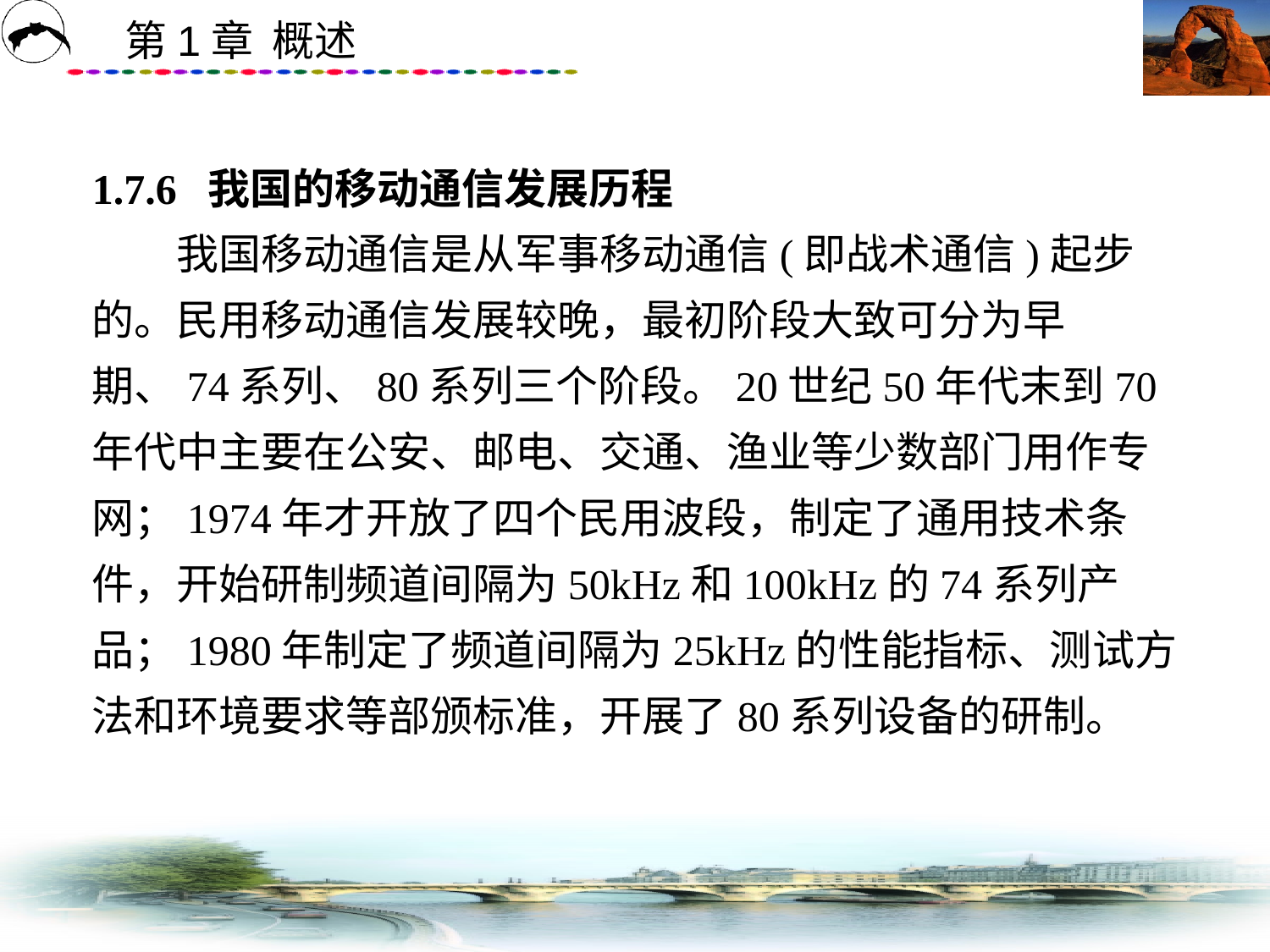

# 1.7.6  我国的移动通信发展历程 　　我国移动通信是从军事移动通信(即战术通信)起步的。民用移动通信发展较晚，最初阶段大致可分为早期、74系列、80系列三个阶段。20世纪50年代末到70年代中主要在公安、邮电、交通、渔业等少数部门用作专网；1974年才开放了四个民用波段，制定了通用技术条件，开始研制频道间隔为50kHz和100kHz的74系列产品；1980年制定了频道间隔为25kHz的性能指标、测试方法和环境要求等部颁标准，开展了80系列设备的研制。